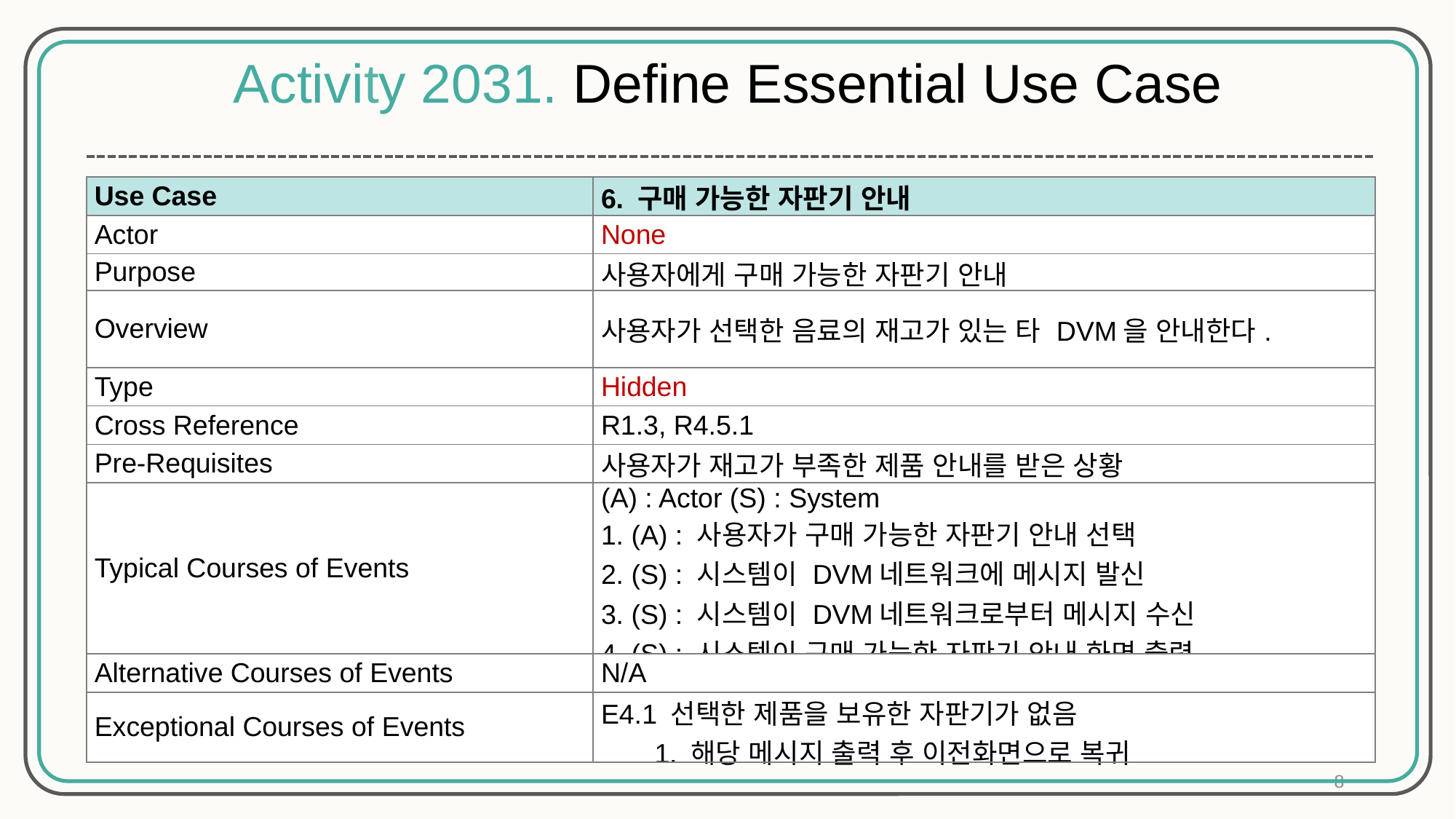

Activity 2031. Define Essential Use Case
| Use Case | 6. 구매 가능한 자판기 안내 |
| --- | --- |
| Actor | None |
| Purpose | 사용자에게 구매 가능한 자판기 안내 |
| Overview | 사용자가 선택한 음료의 재고가 있는 타 DVM을 안내한다. |
| Type | Hidden |
| Cross Reference | R1.3, R4.5.1 |
| Pre-Requisites | 사용자가 재고가 부족한 제품 안내를 받은 상황 |
| Typical Courses of Events | (A) : Actor (S) : System 1. (A) : 사용자가 구매 가능한 자판기 안내 선택 2. (S) : 시스템이 DVM네트워크에 메시지 발신 3. (S) : 시스템이 DVM네트워크로부터 메시지 수신 4. (S) : 시스템이 구매 가능한 자판기 안내 화면 출력 |
| Alternative Courses of Events | N/A |
| Exceptional Courses of Events | E4.1 선택한 제품을 보유한 자판기가 없음        1. 해당 메시지 출력 후 이전화면으로 복귀 |
8